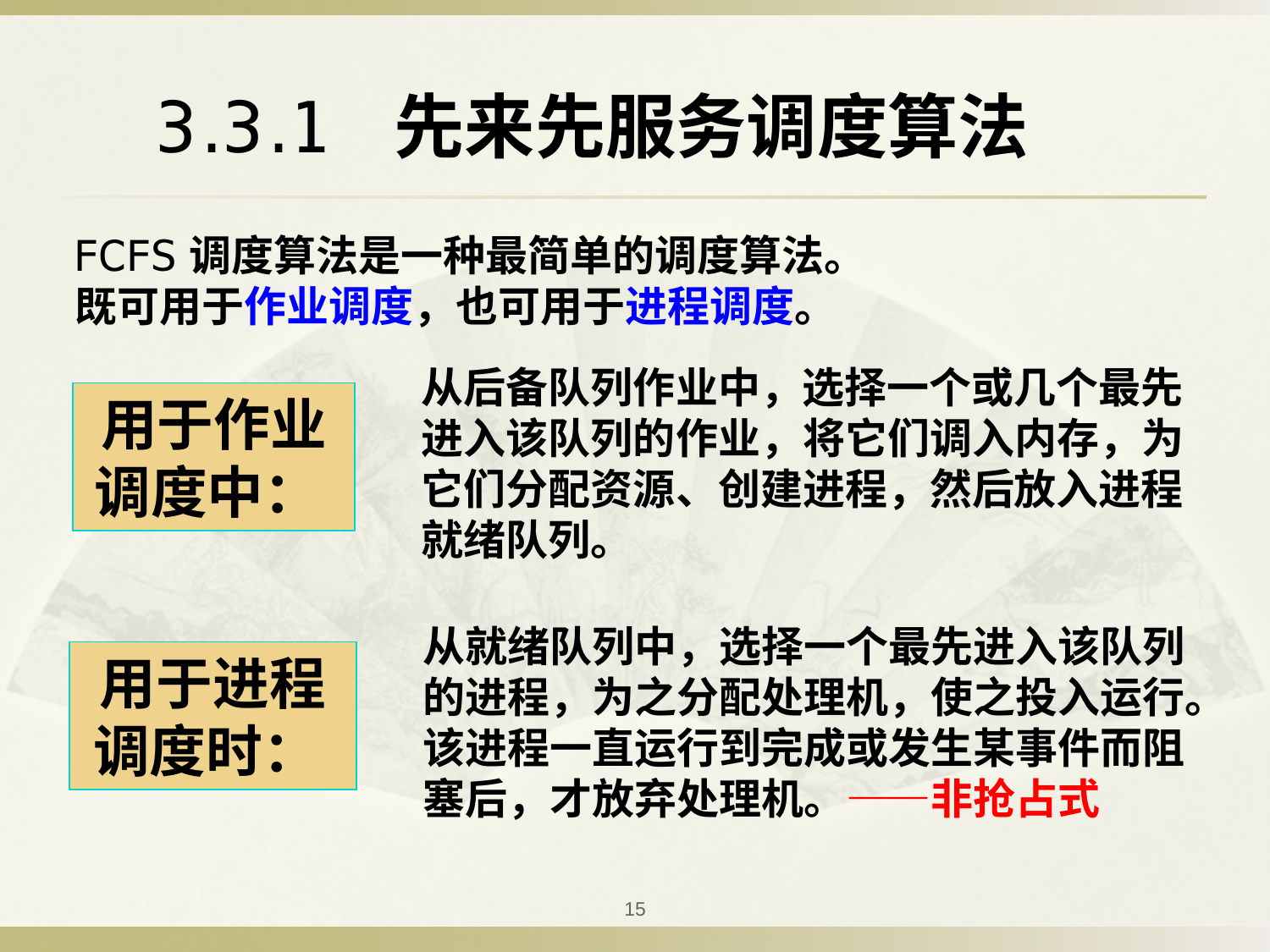

3.3.1  先来先服务调度算法
FCFS调度算法是一种最简单的调度算法。
既可用于作业调度，也可用于进程调度。
从后备队列作业中，选择一个或几个最先进入该队列的作业，将它们调入内存，为它们分配资源、创建进程，然后放入进程就绪队列。
用于作业调度中：
从就绪队列中，选择一个最先进入该队列的进程，为之分配处理机，使之投入运行。该进程一直运行到完成或发生某事件而阻塞后，才放弃处理机。——非抢占式
用于进程调度时：
15